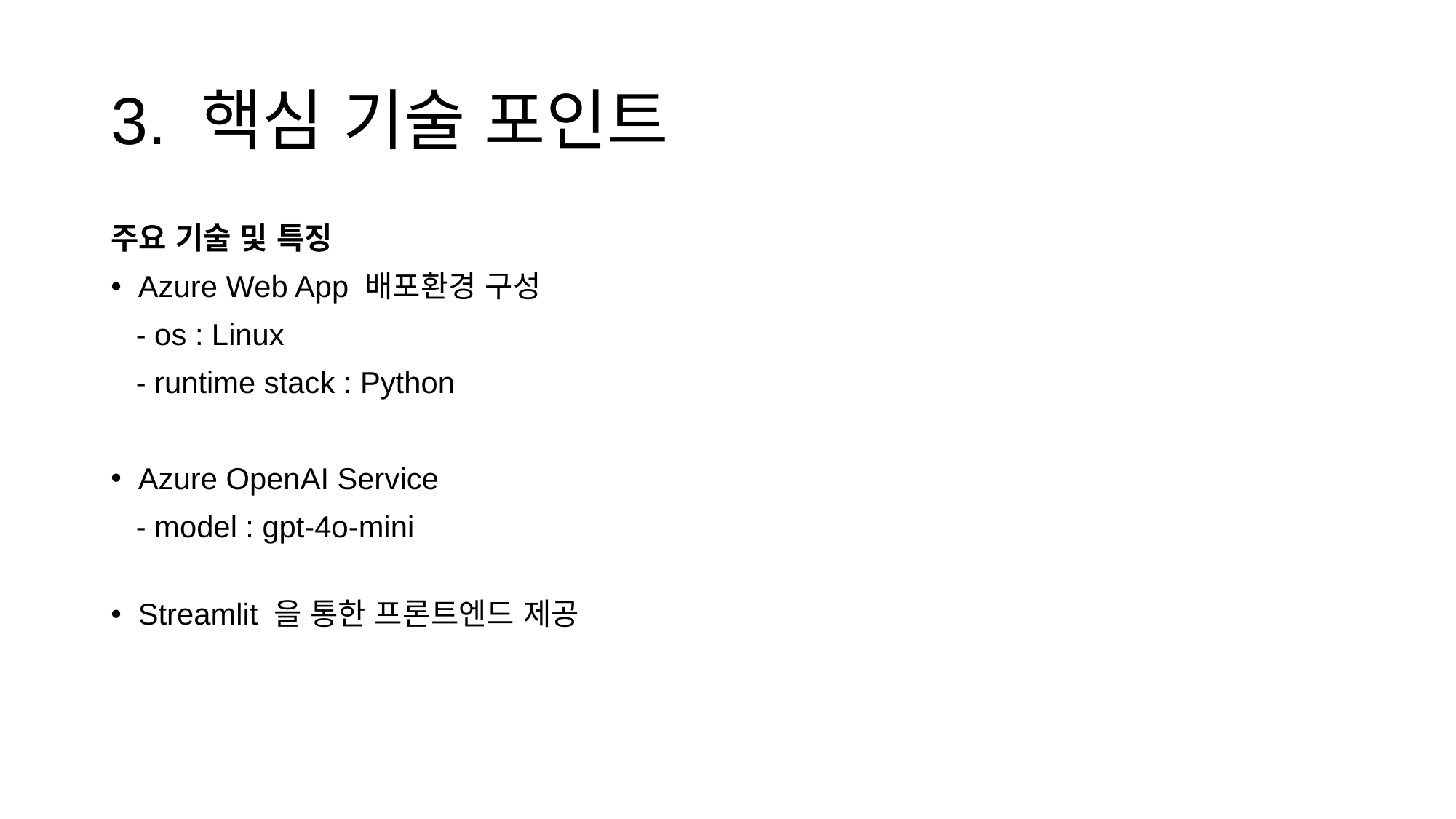

# 3. 핵심 기술 포인트
주요 기술 및 특징
Azure Web App 배포환경 구성
   - os : Linux
   - runtime stack : Python

Azure OpenAI Service
   - model : gpt-4o-mini

Streamlit 을 통한 프론트엔드 제공